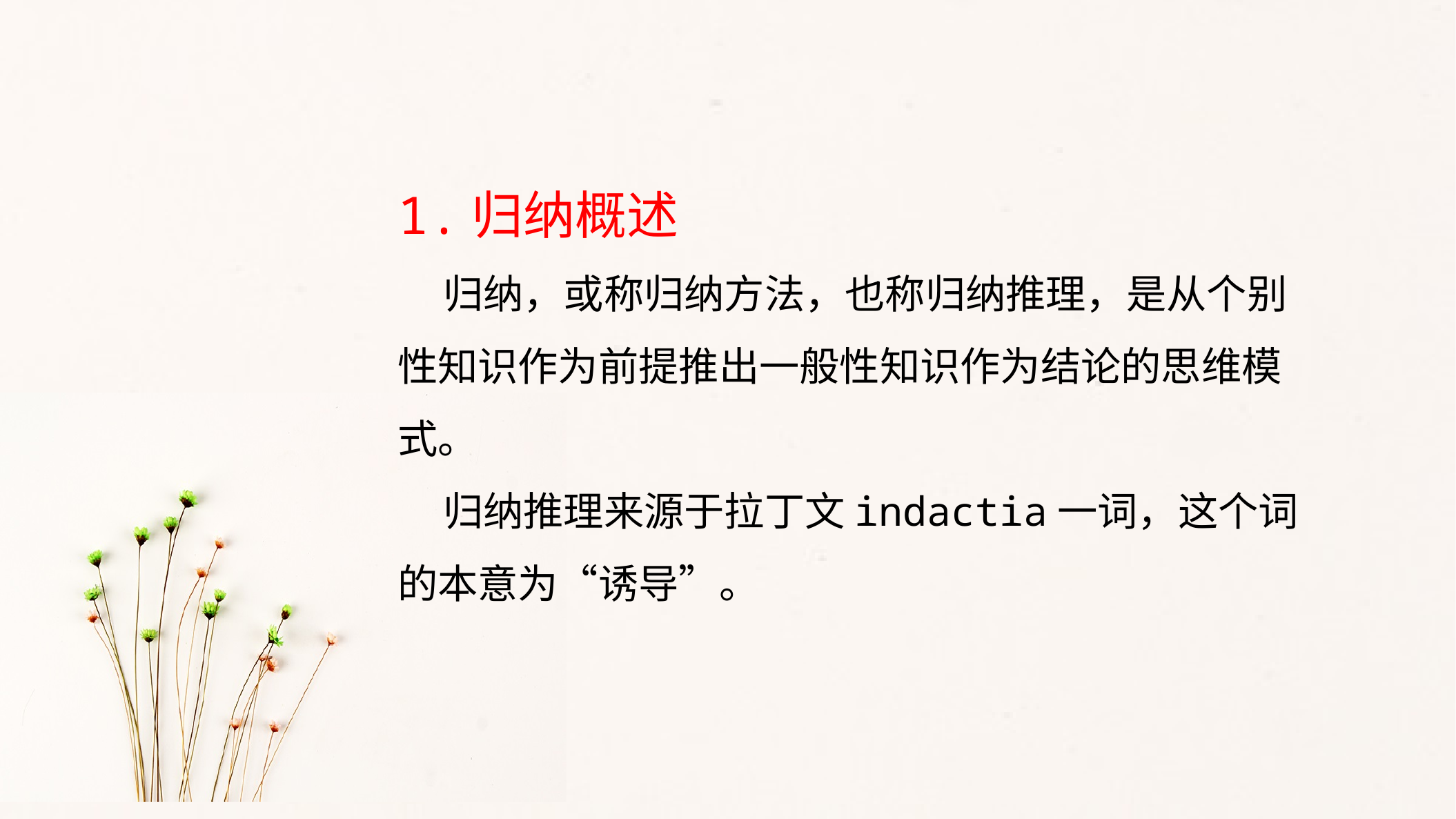

1.归纳概述
    归纳，或称归纳方法，也称归纳推理，是从个别性知识作为前提推出一般性知识作为结论的思维模式。
    归纳推理来源于拉丁文indactia一词，这个词的本意为“诱导”。